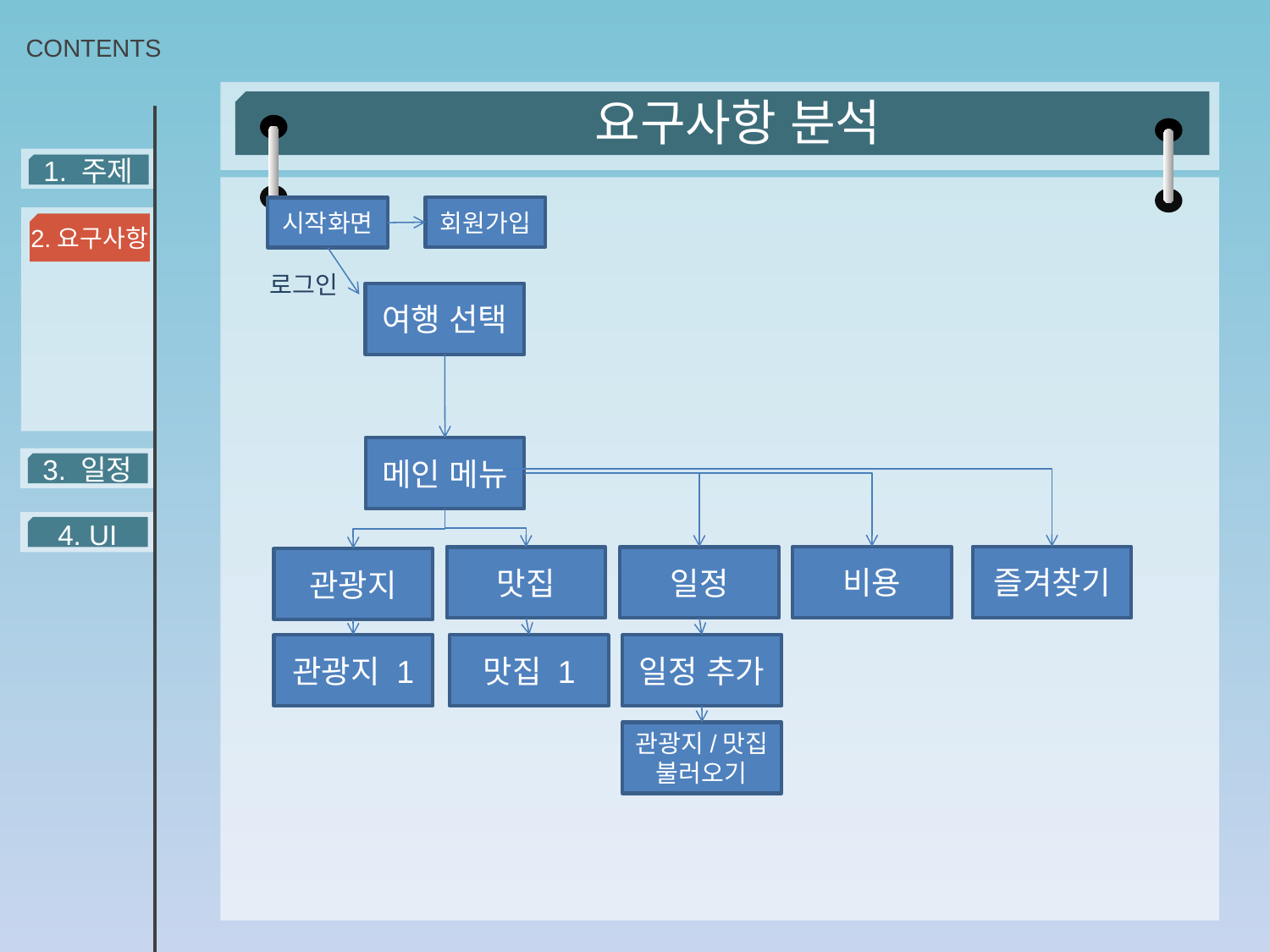

# CONTENTS
요구사항 분석

1. 주제

회원가입
2.요구사항

시작화면
로그인
여행 선택

3. 일정
메인 메뉴

4. UI

비용
즐겨찾기
일정
맛집
관광지
관광지 1
맛집 1
일정 추가
관광지/맛집 불러오기